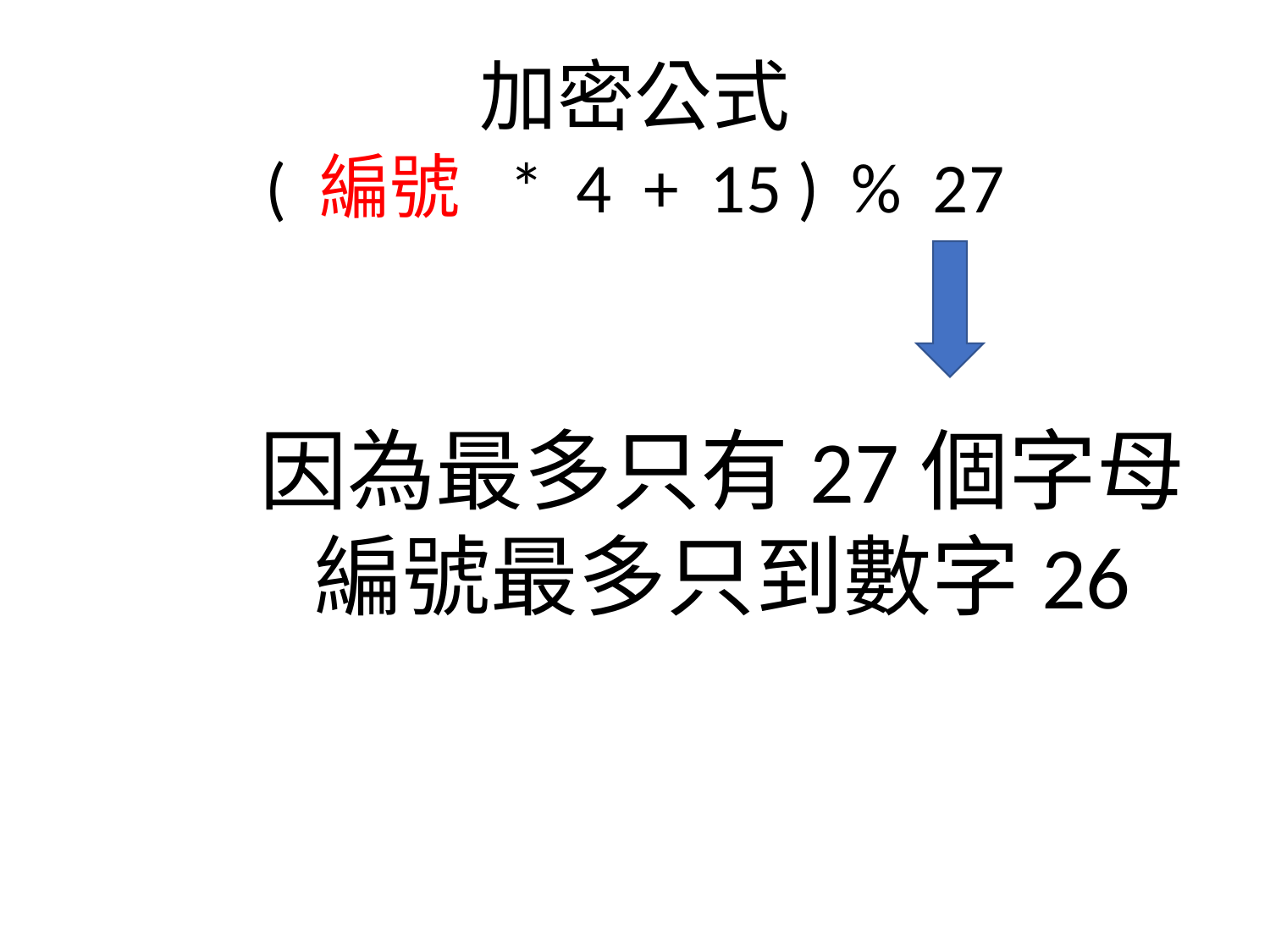

# 加密公式
( 編號  *  4  +  15 )  %  27

因為最多只有27個字母
編號最多只到數字26